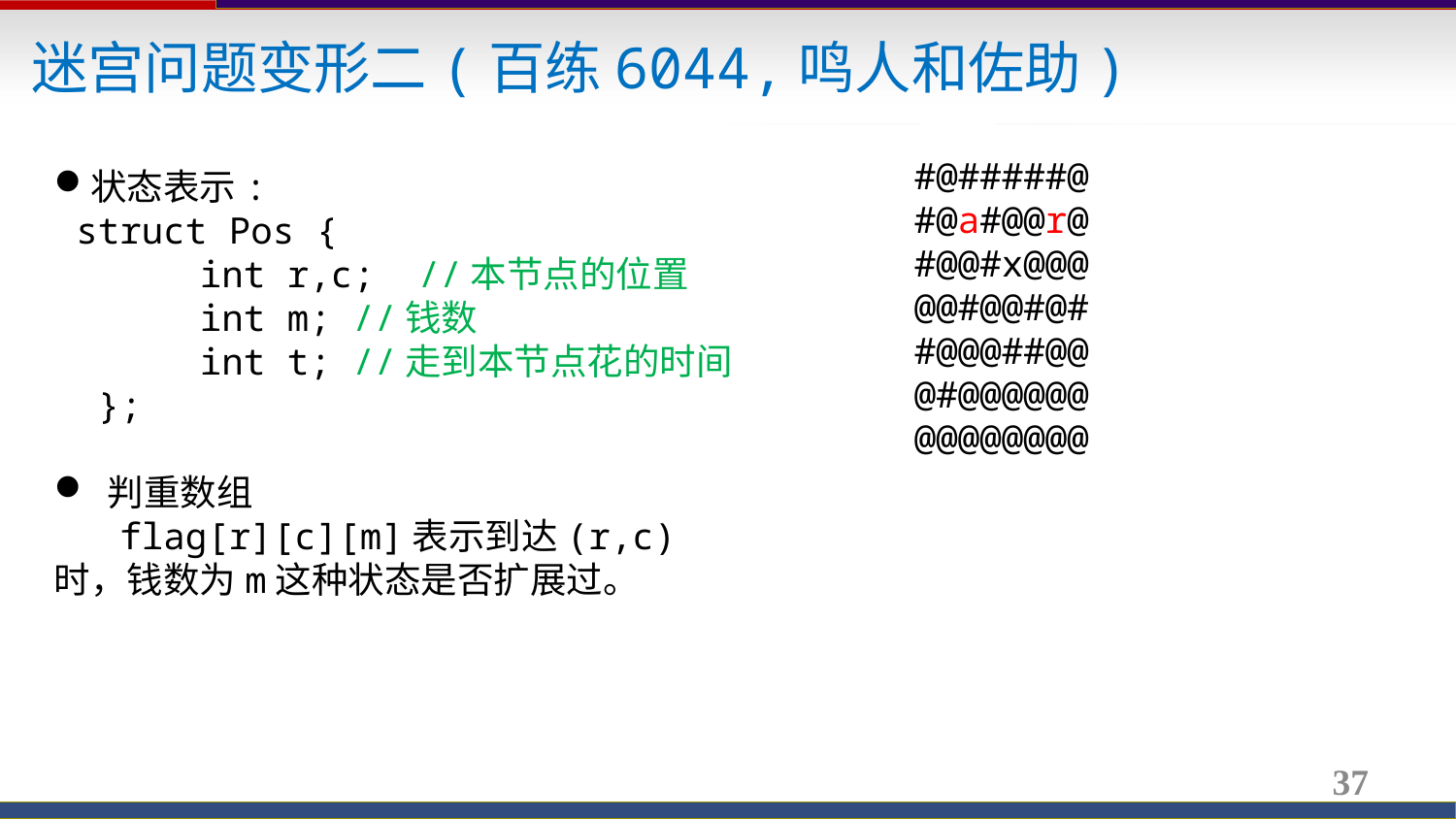

迷宫问题变形二(百练6044,鸣人和佐助)
#@#####@
#@a#@@r@
#@@#x@@@
@@#@@#@#
#@@@##@@
@#@@@@@@
@@@@@@@@

状态表示:
 struct Pos {
	int r,c;  //本节点的位置
  	int m; //钱数
  	int t; //走到本节点花的时间
  };

 判重数组
   flag[r][c][m]表示到达(r,c)时，钱数为m这种状态是否扩展过。